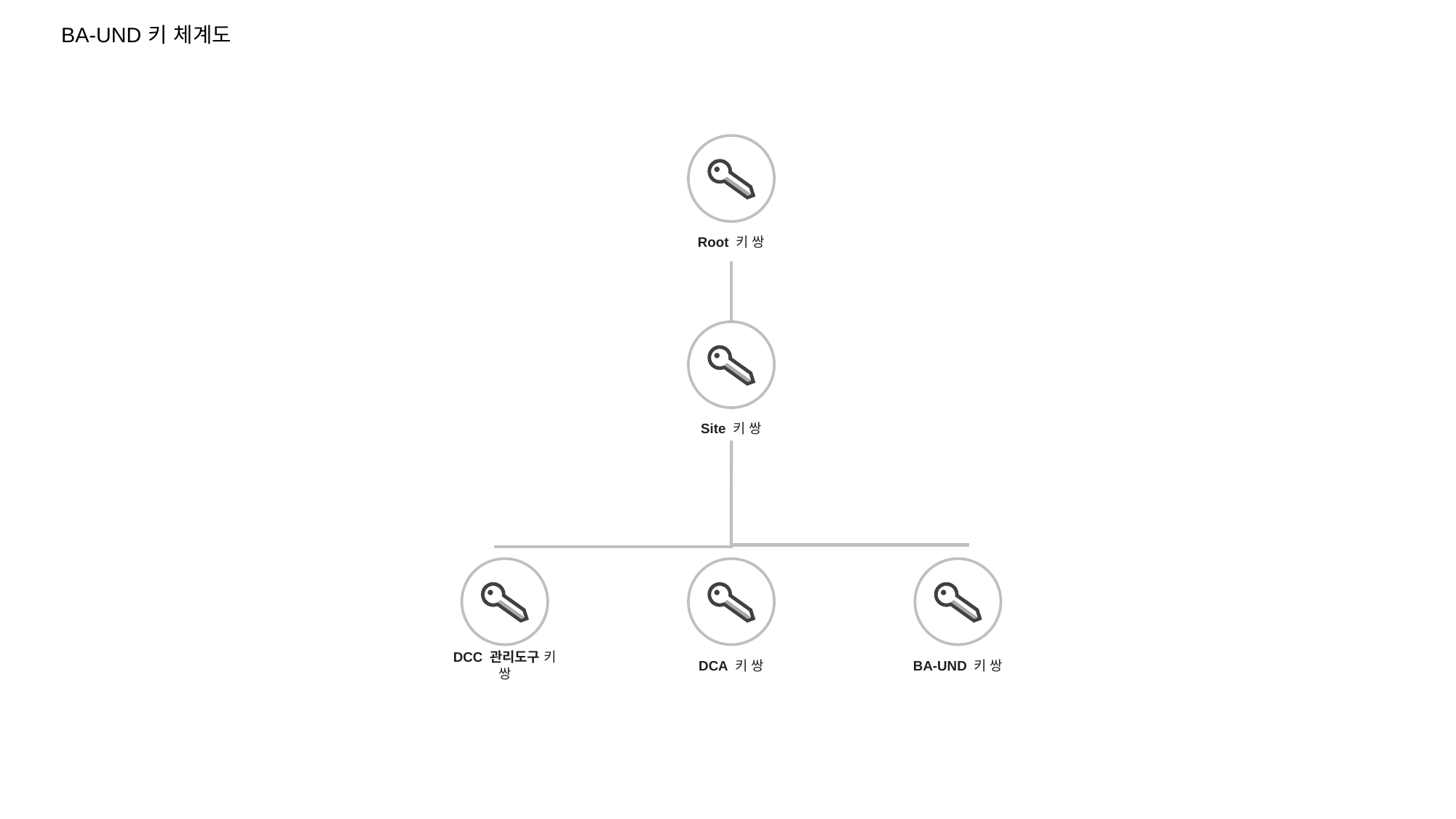

BA-UND 키 체계도

Root 키 쌍

Site 키 쌍

DCC 관리도구 키 쌍

DCA 키 쌍

BA-UND 키 쌍